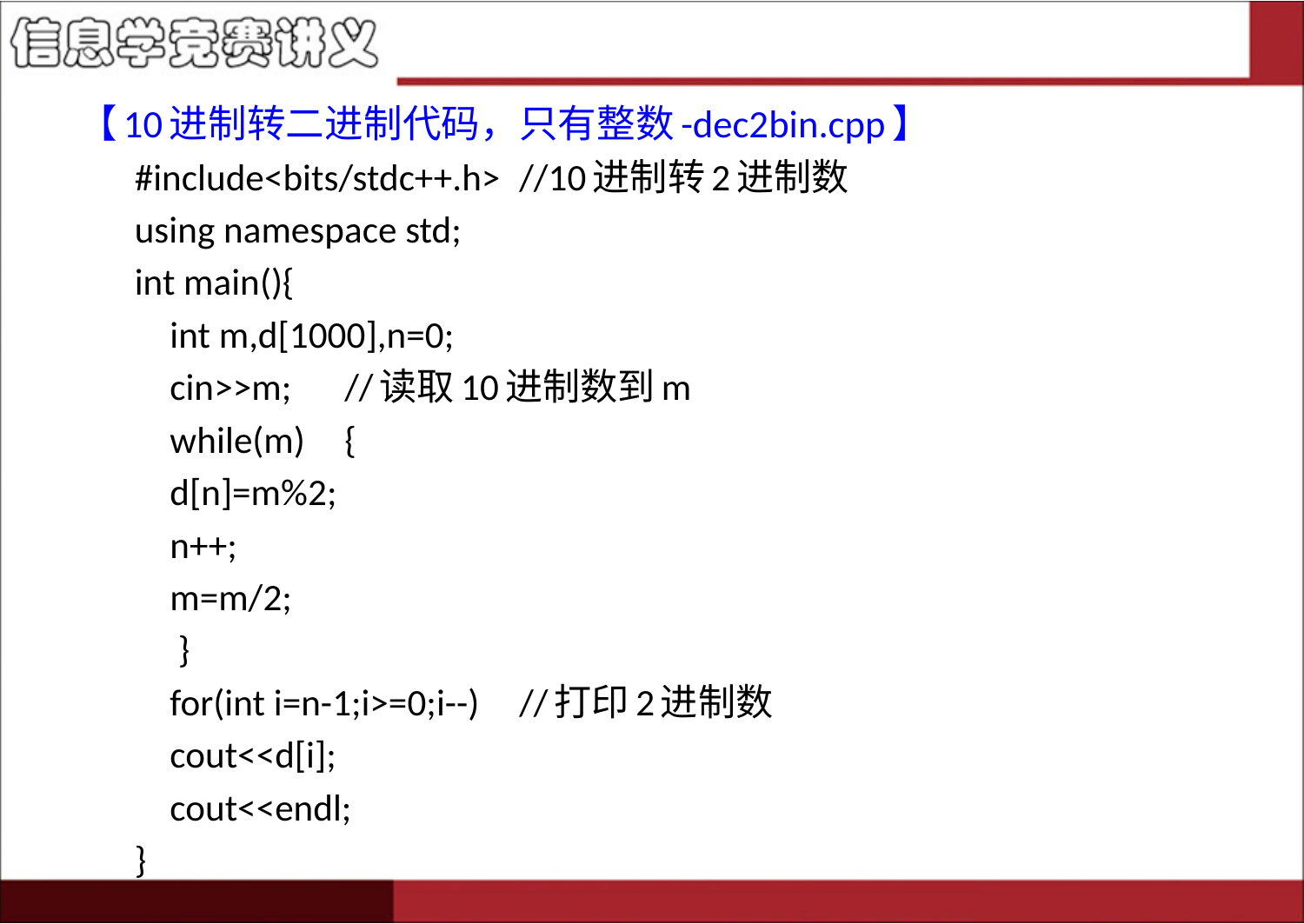

【10进制转二进制代码，只有整数-dec2bin.cpp】
#include<bits/stdc++.h> 	//10进制转2进制数
using namespace std;
int main(){
	int m,d[1000],n=0;
	cin>>m;	//读取10进制数到m
	while(m)	{
		d[n]=m%2;
		n++;
		m=m/2;
	 }
	for(int i=n-1;i>=0;i--)	//打印2进制数
		cout<<d[i];
	cout<<endl;
}